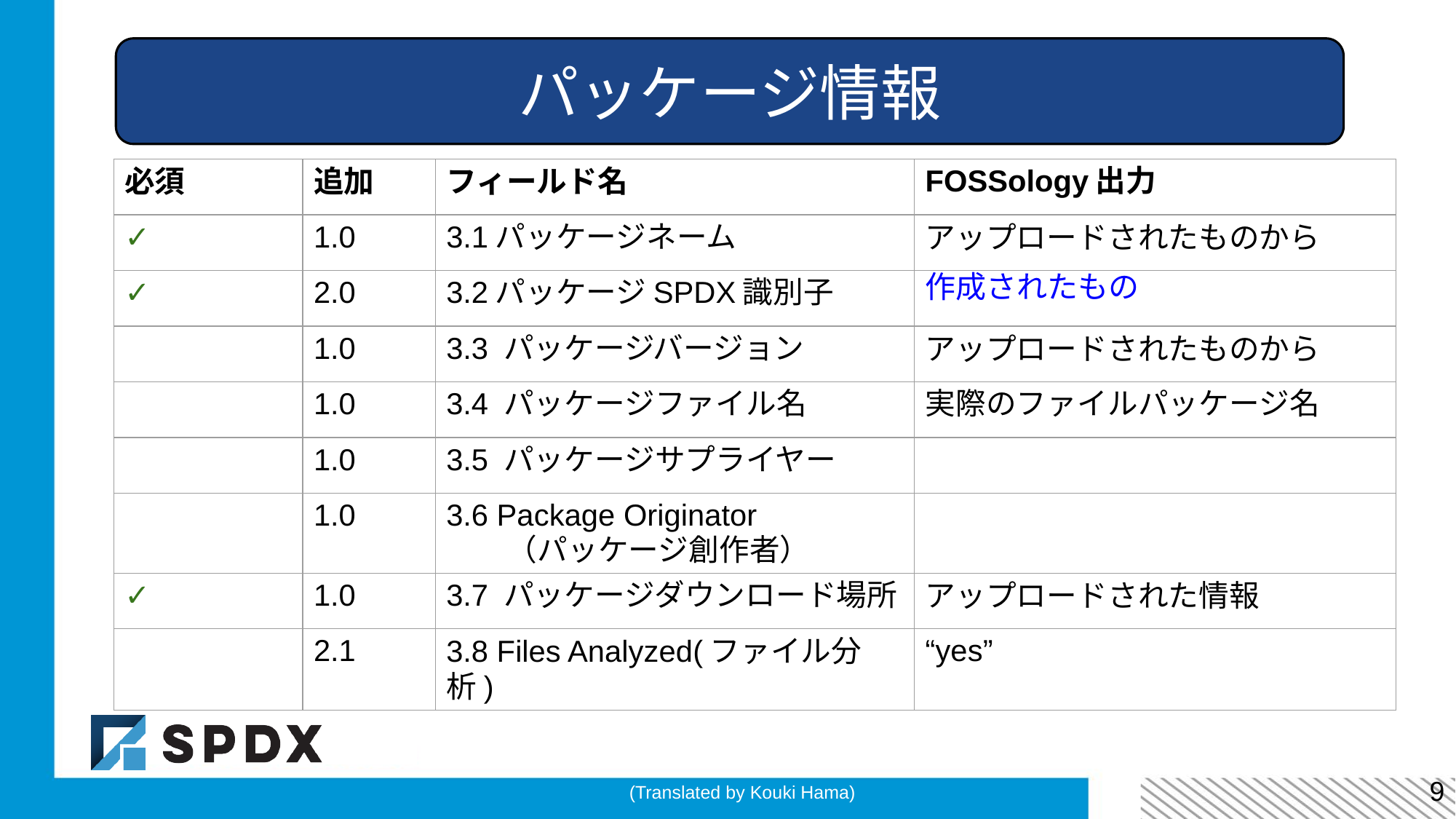

パッケージ情報
| 必須 | 追加 | フィールド名 | FOSSology出力 |
| --- | --- | --- | --- |
| ✓ | 1.0 | 3.1パッケージネーム | アップロードされたものから |
| ✓ | 2.0 | 3.2パッケージSPDX識別子 | 作成されたもの |
|  | 1.0 | 3.3 パッケージバージョン | アップロードされたものから |
|  | 1.0 | 3.4 パッケージファイル名 | 実際のファイルパッケージ名 |
|  | 1.0 | 3.5 パッケージサプライヤー |  |
|  | 1.0 | 3.6 Package Originator 　　（パッケージ創作者） |  |
| ✓ | 1.0 | 3.7 パッケージダウンロード場所 | アップロードされた情報 |
|  | 2.1 | 3.8 Files Analyzed(ファイル分析) | “yes” |

(Translated by Kouki Hama)